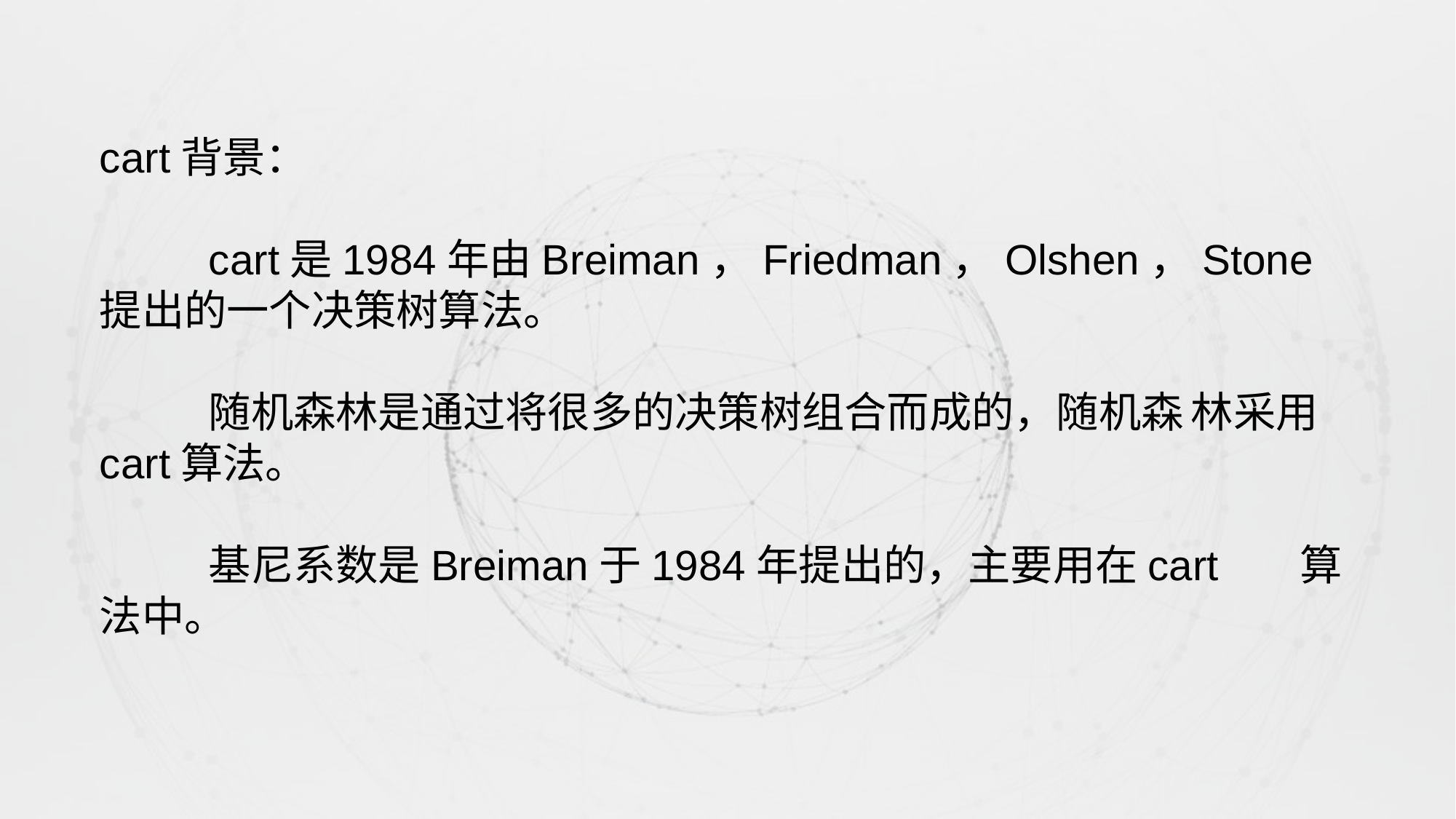

cart背景：

	cart是1984年由Breiman，Friedman，Olshen，Stone提出的一个决策树算法。

	随机森林是通过将很多的决策树组合而成的，随机森	林采用cart算法。

	基尼系数是Breiman于1984年提出的，主要用在cart	算法中。